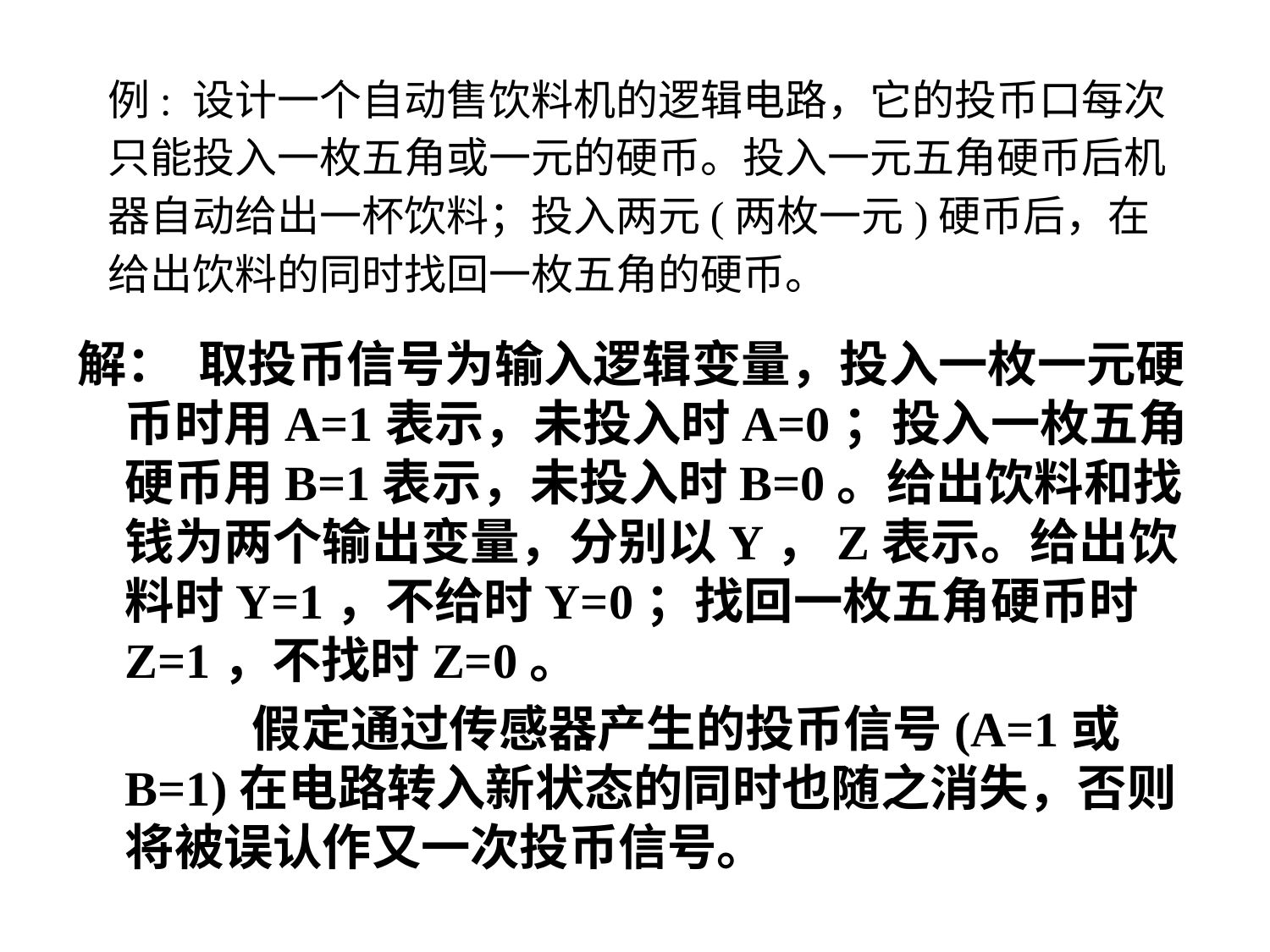

# 例: 设计一个自动售饮料机的逻辑电路，它的投币口每次只能投入一枚五角或一元的硬币。投入一元五角硬币后机器自动给出一杯饮料；投入两元(两枚一元)硬币后，在给出饮料的同时找回一枚五角的硬币。
解：  取投币信号为输入逻辑变量，投入一枚一元硬币时用A=1表示，未投入时A=0；投入一枚五角硬币用B=1表示，未投入时B=0。给出饮料和找钱为两个输出变量，分别以Y，Z表示。给出饮料时Y=1，不给时Y=0；找回一枚五角硬币时Z=1，不找时Z=0。
		假定通过传感器产生的投币信号(A=1或B=1)在电路转入新状态的同时也随之消失，否则将被误认作又一次投币信号。